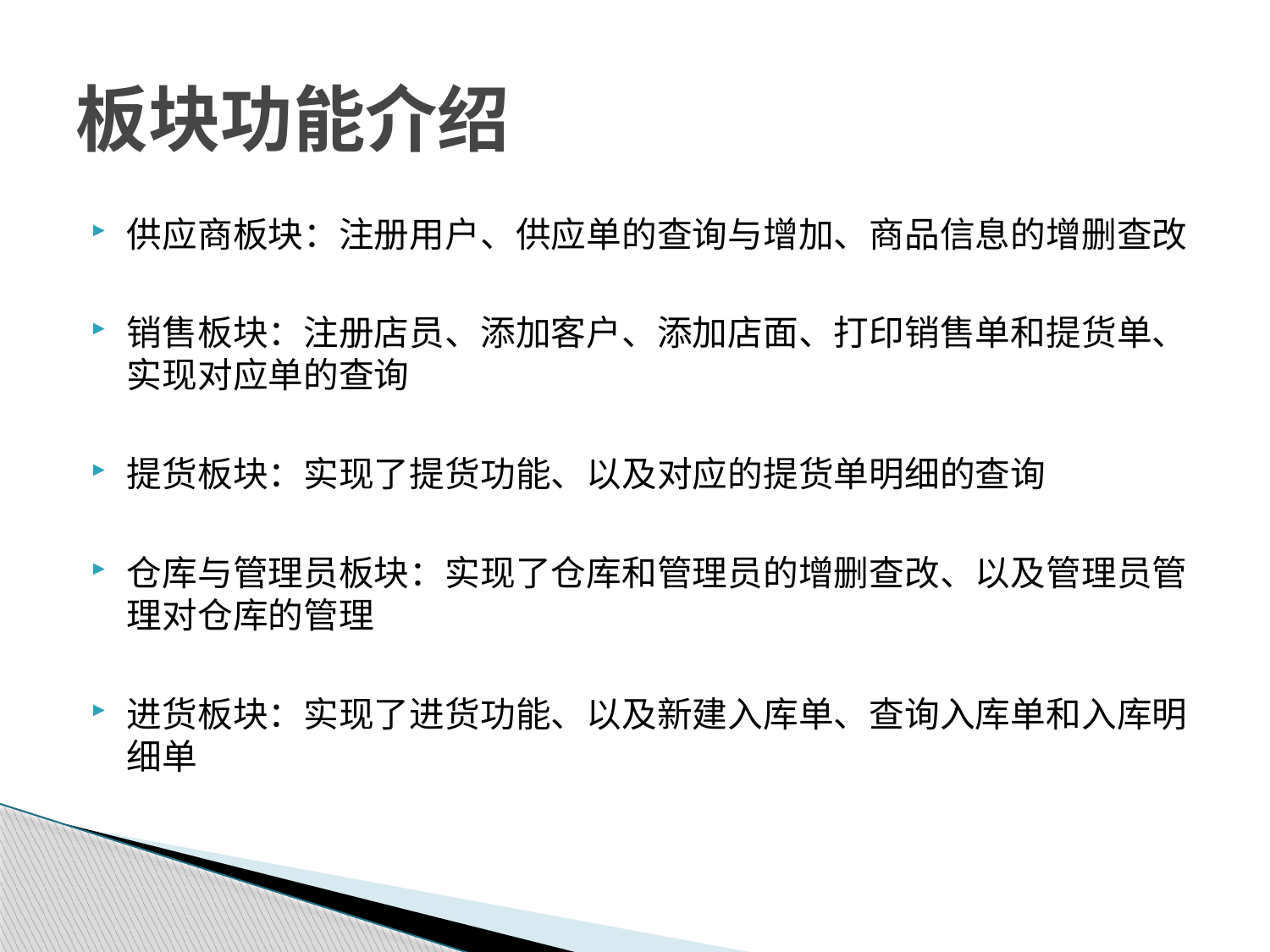

# 板块功能介绍
供应商板块：注册用户、供应单的查询与增加、商品信息的增删查改

销售板块：注册店员、添加客户、添加店面、打印销售单和提货单、实现对应单的查询

提货板块：实现了提货功能、以及对应的提货单明细的查询

仓库与管理员板块：实现了仓库和管理员的增删查改、以及管理员管理对仓库的管理

进货板块：实现了进货功能、以及新建入库单、查询入库单和入库明细单